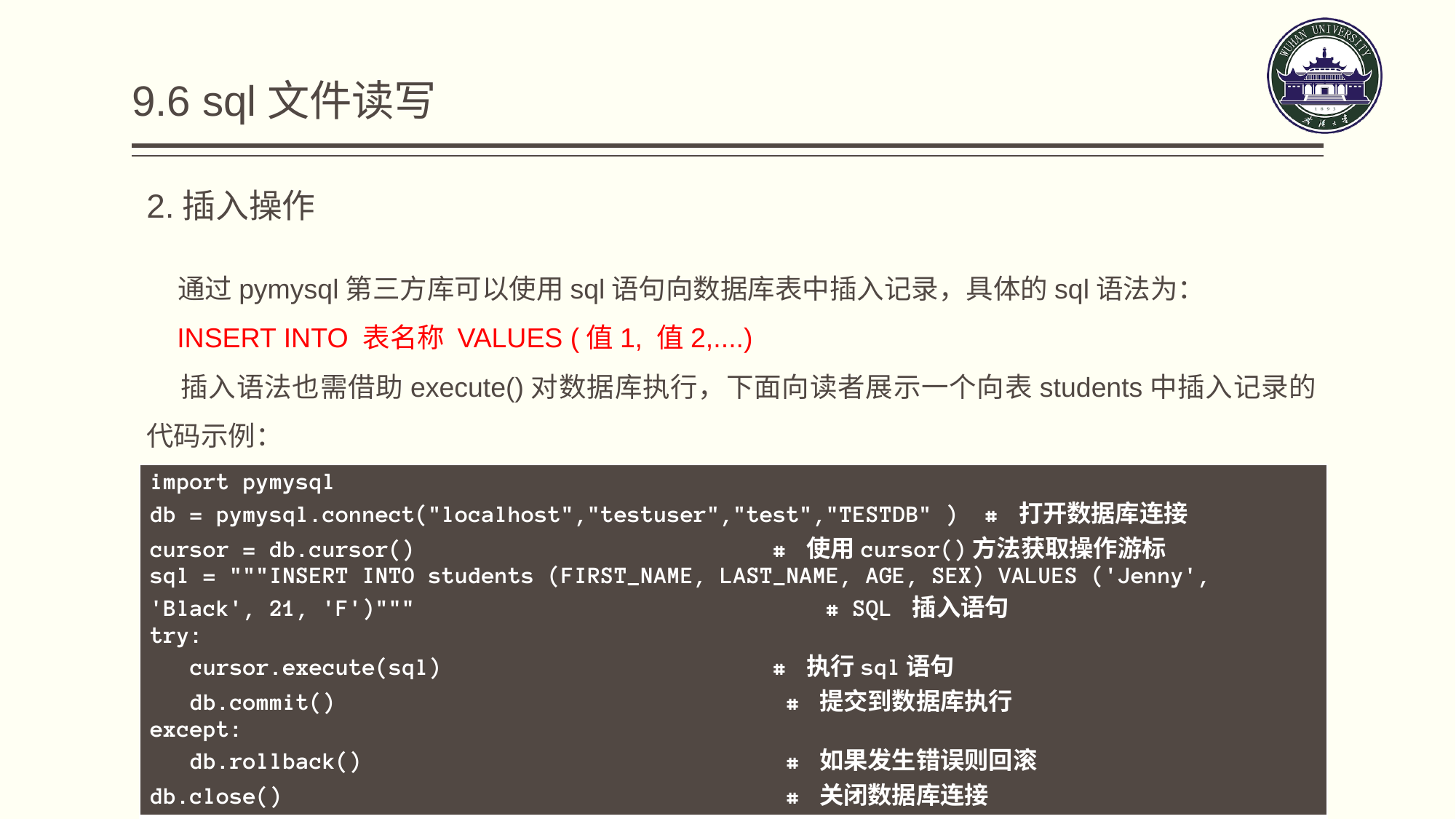

9.6 sql文件读写
2.插入操作
    通过pymysql第三方库可以使用sql语句向数据库表中插入记录，具体的sql语法为：
    INSERT INTO 表名称 VALUES (值1, 值2,....)
    插入语法也需借助execute()对数据库执行，下面向读者展示一个向表students中插入记录的代码示例：
| import pymysql db = pymysql.connect("localhost","testuser","test","TESTDB" ) # 打开数据库连接 cursor = db.cursor() # 使用cursor()方法获取操作游标 sql = """INSERT INTO students (FIRST\_NAME, LAST\_NAME, AGE, SEX) VALUES ('Jenny', 'Black', 21, 'F')""" # SQL 插入语句 try: cursor.execute(sql) # 执行sql语句 db.commit() # 提交到数据库执行 except: db.rollback() # 如果发生错误则回滚 db.close() # 关闭数据库连接 |
| --- |